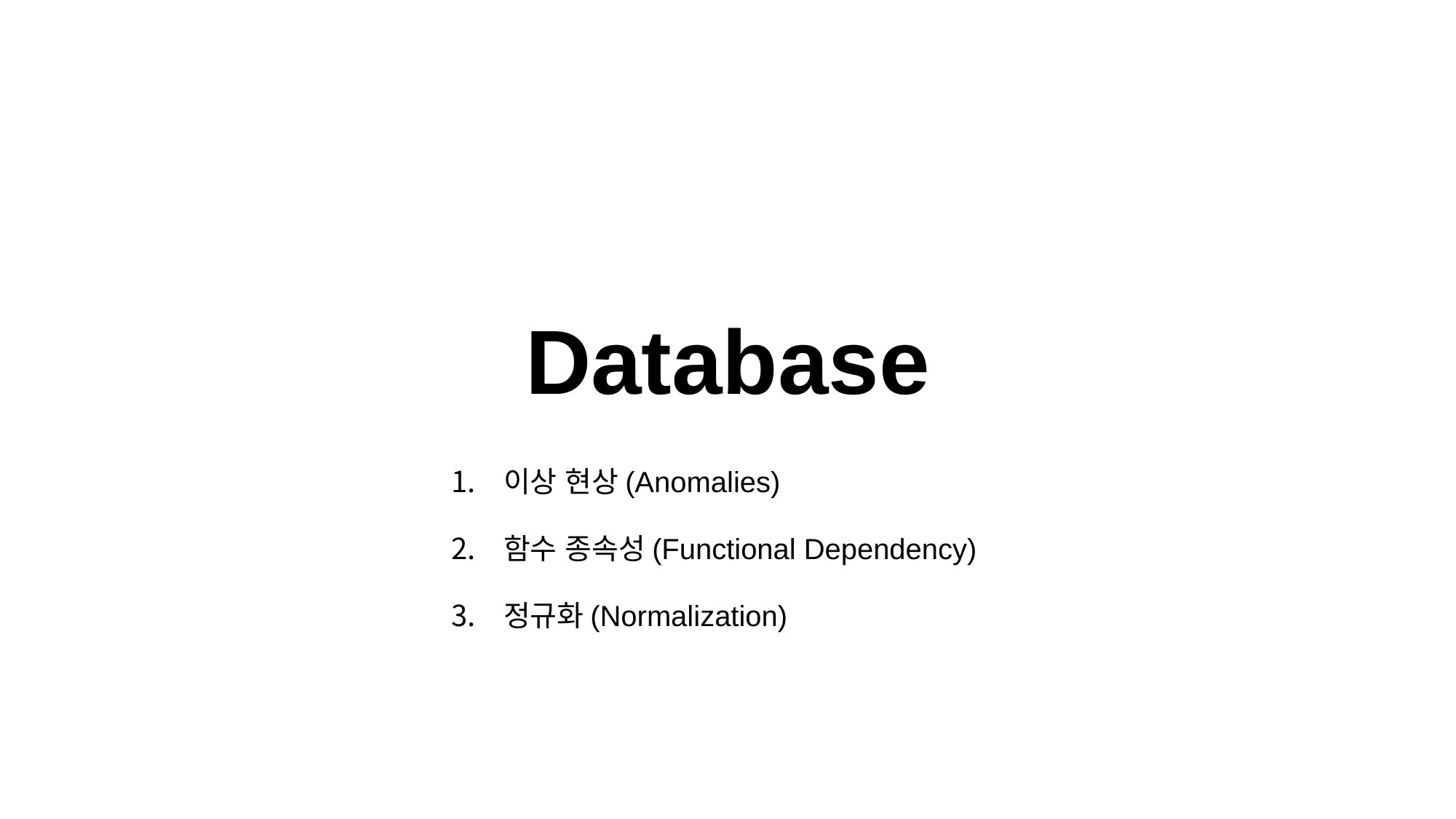

# Database
이상 현상(Anomalies)
함수 종속성(Functional Dependency)
정규화(Normalization)